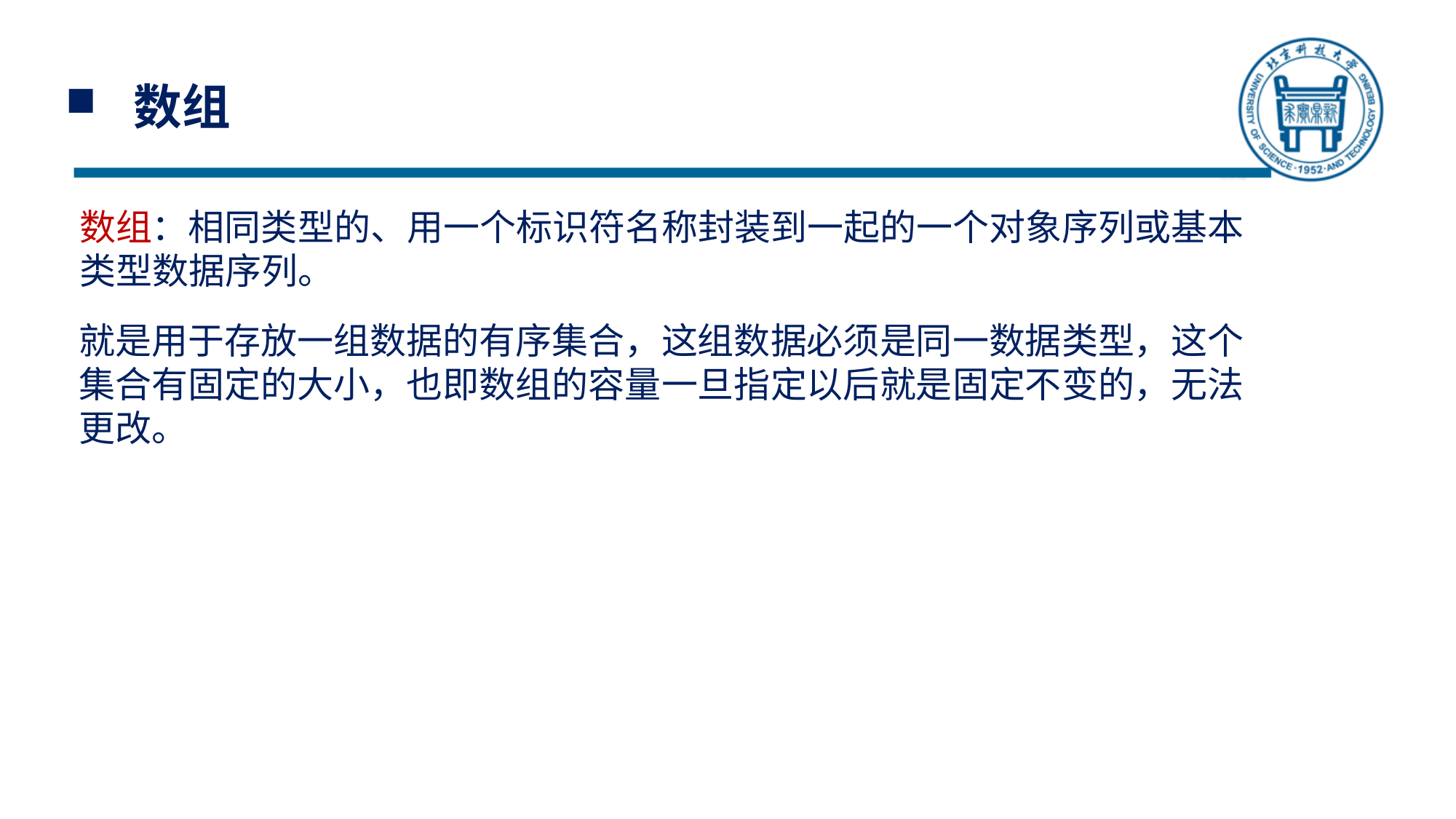

# 数组
数组：相同类型的、用一个标识符名称封装到一起的一个对象序列或基本类型数据序列。
就是用于存放一组数据的有序集合，这组数据必须是同一数据类型，这个集合有固定的大小，也即数组的容量一旦指定以后就是固定不变的，无法更改。